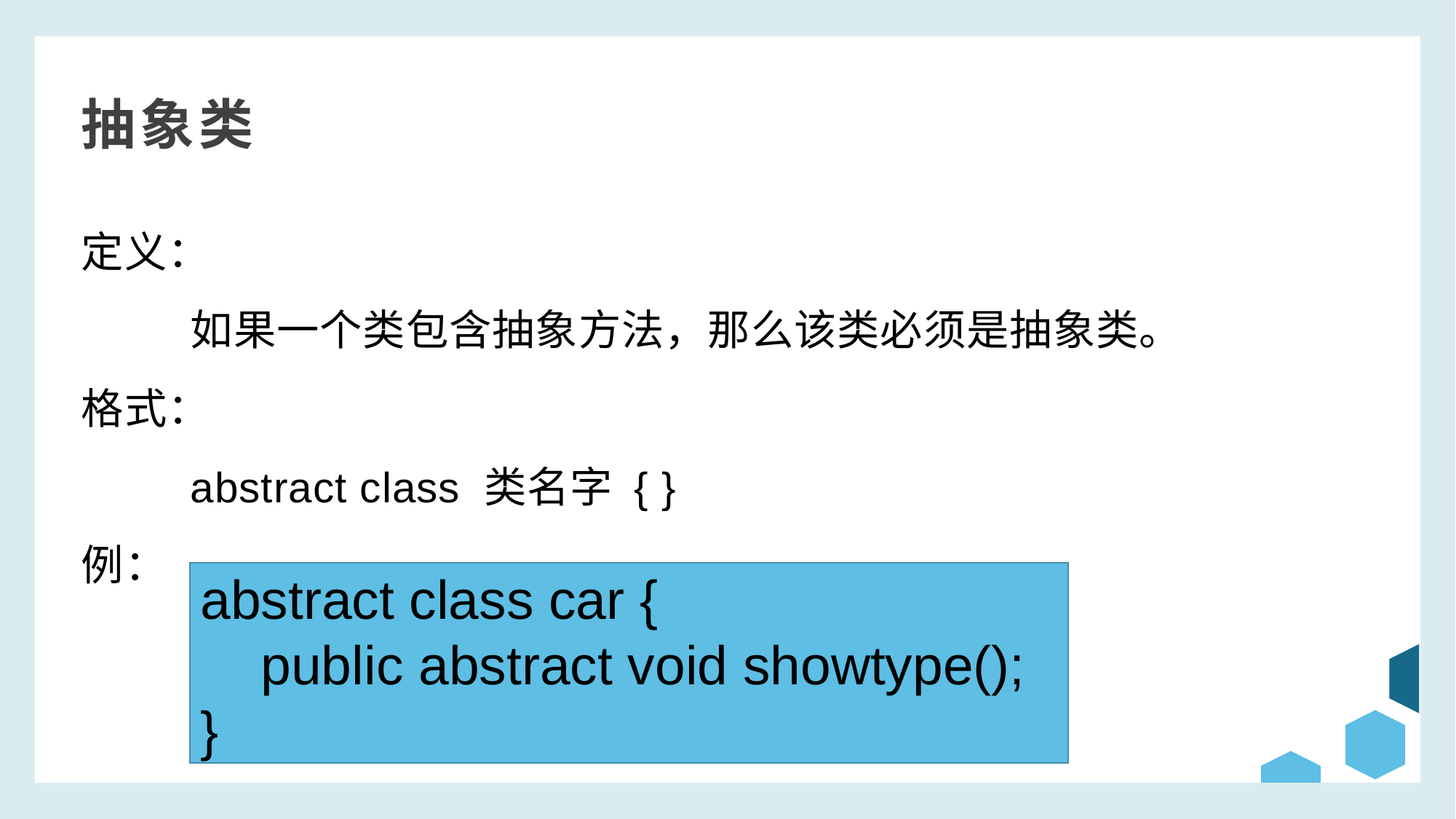

抽象类
定义：
	如果一个类包含抽象方法，那么该类必须是抽象类。
格式：
	abstract class 类名字 { }
例：

abstract class car {
    public abstract void showtype();
}